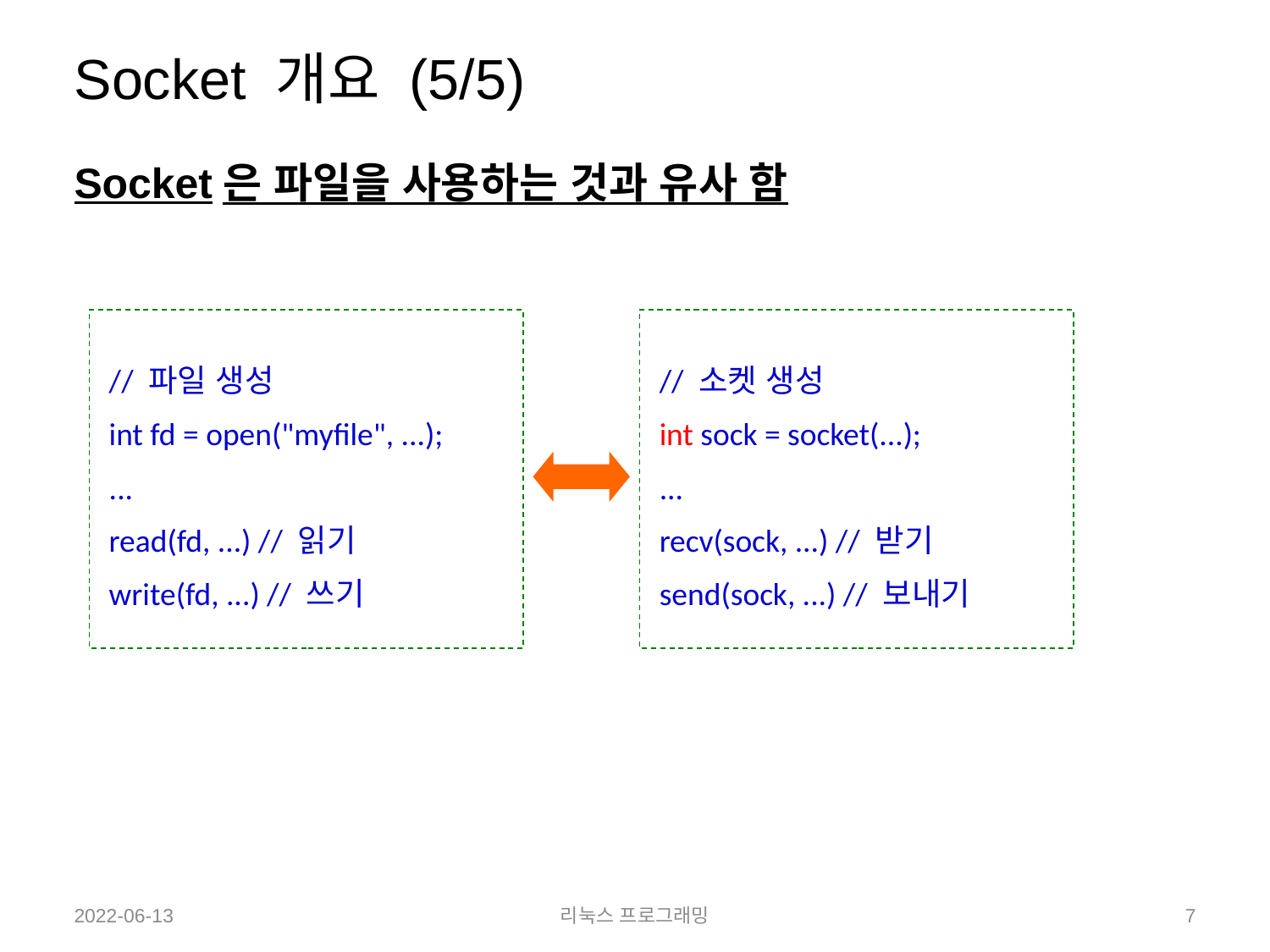

# Socket 개요 (5/5)
Socket은 파일을 사용하는 것과 유사 함

 // 파일 생성
 int fd = open("myfile", ...);
 ...
 read(fd, ...) // 읽기
 write(fd, ...) // 쓰기
 // 소켓 생성
 int sock = socket(...);
 ...
 recv(sock, ...) // 받기
 send(sock, ...) // 보내기

2022-06-13
리눅스 프로그래밍
7